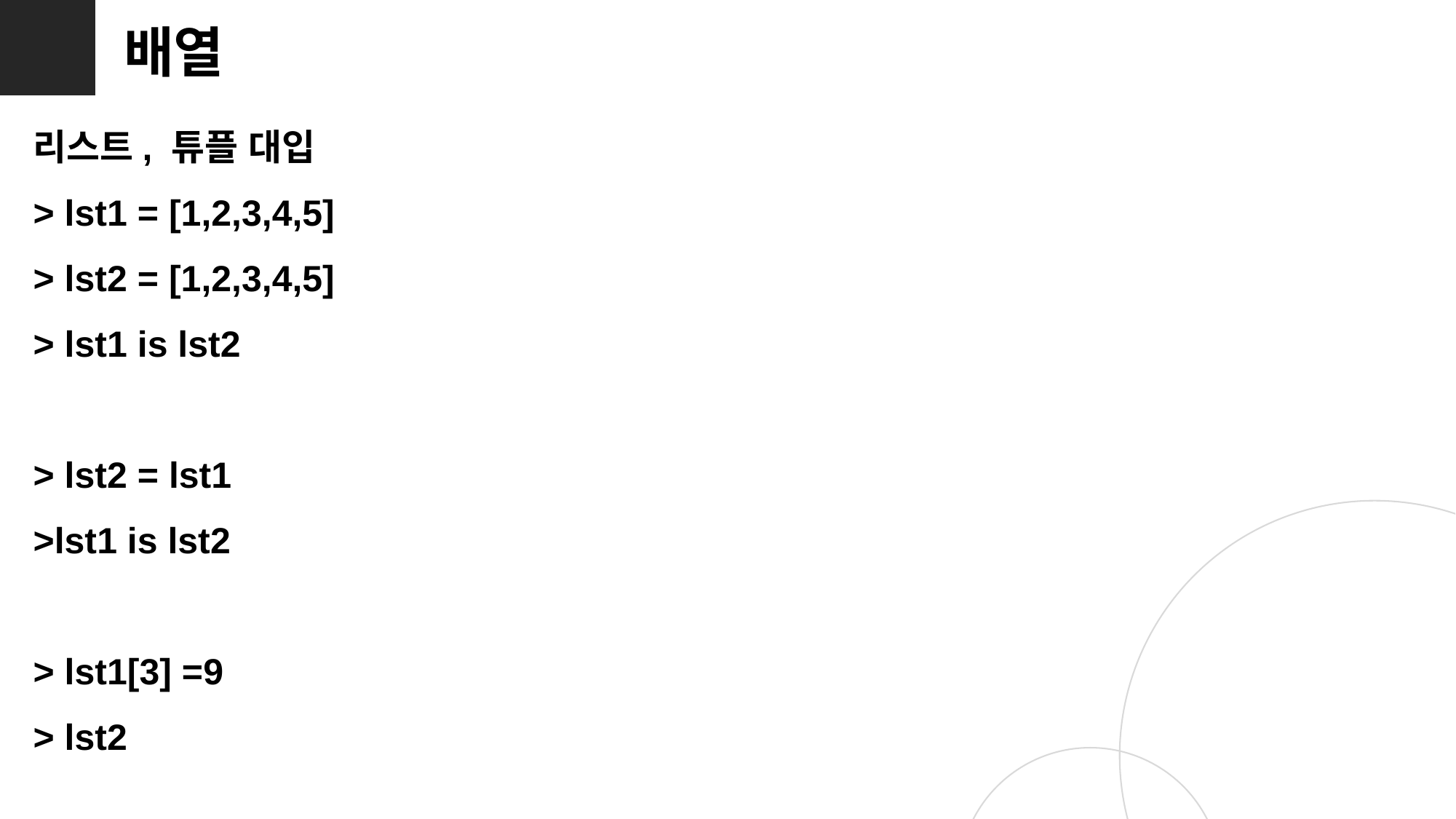

배열
리스트, 튜플 대입
> lst1 = [1,2,3,4,5]
> lst2 = [1,2,3,4,5]
> lst1 is lst2

> lst2 = lst1
>lst1 is lst2

> lst1[3] =9
> lst2